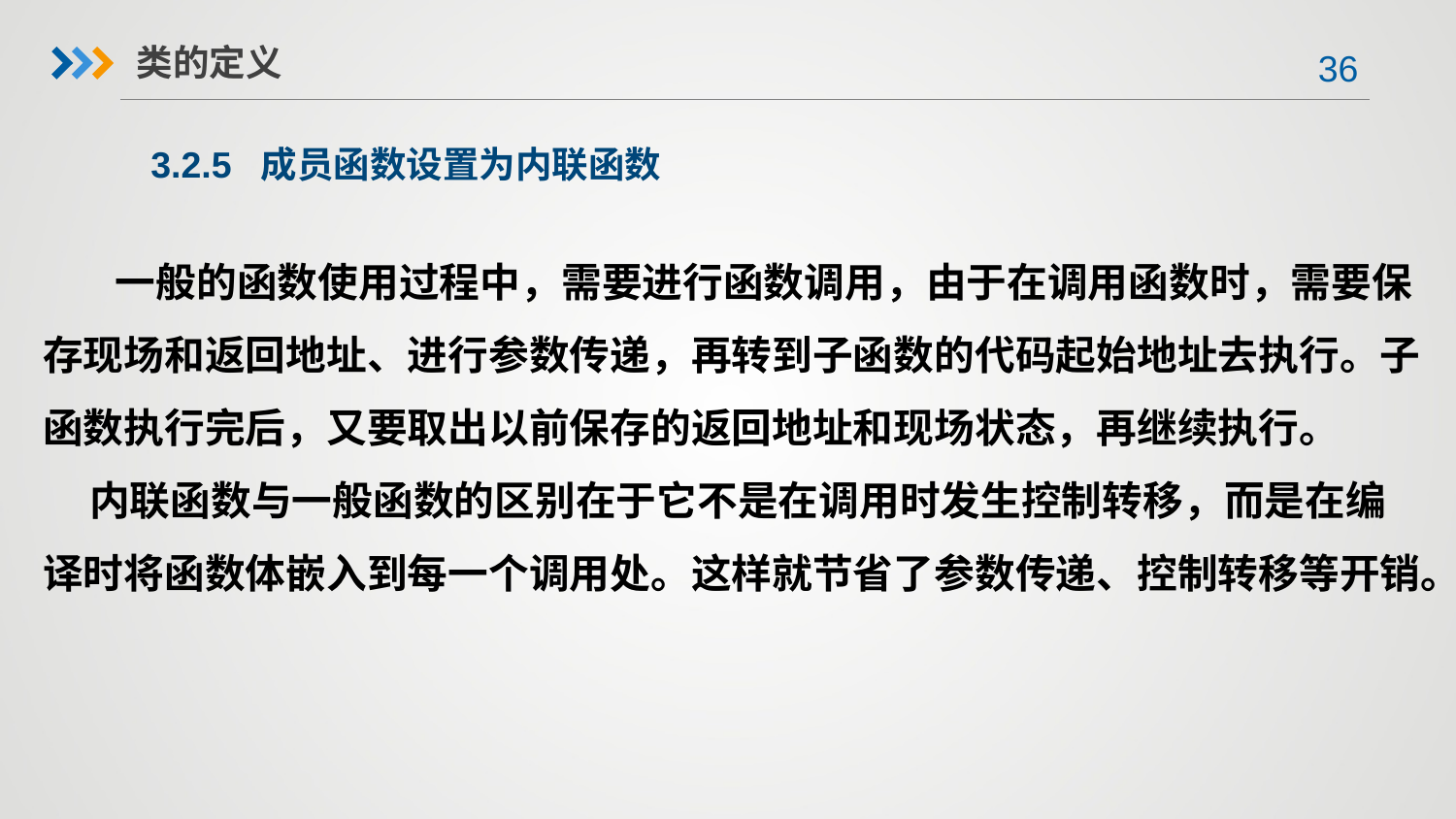

类的定义
3.2.5  成员函数设置为内联函数
       一般的函数使用过程中，需要进行函数调用，由于在调用函数时，需要保存现场和返回地址、进行参数传递，再转到子函数的代码起始地址去执行。子函数执行完后，又要取出以前保存的返回地址和现场状态，再继续执行。
    内联函数与一般函数的区别在于它不是在调用时发生控制转移，而是在编译时将函数体嵌入到每一个调用处。这样就节省了参数传递、控制转移等开销。